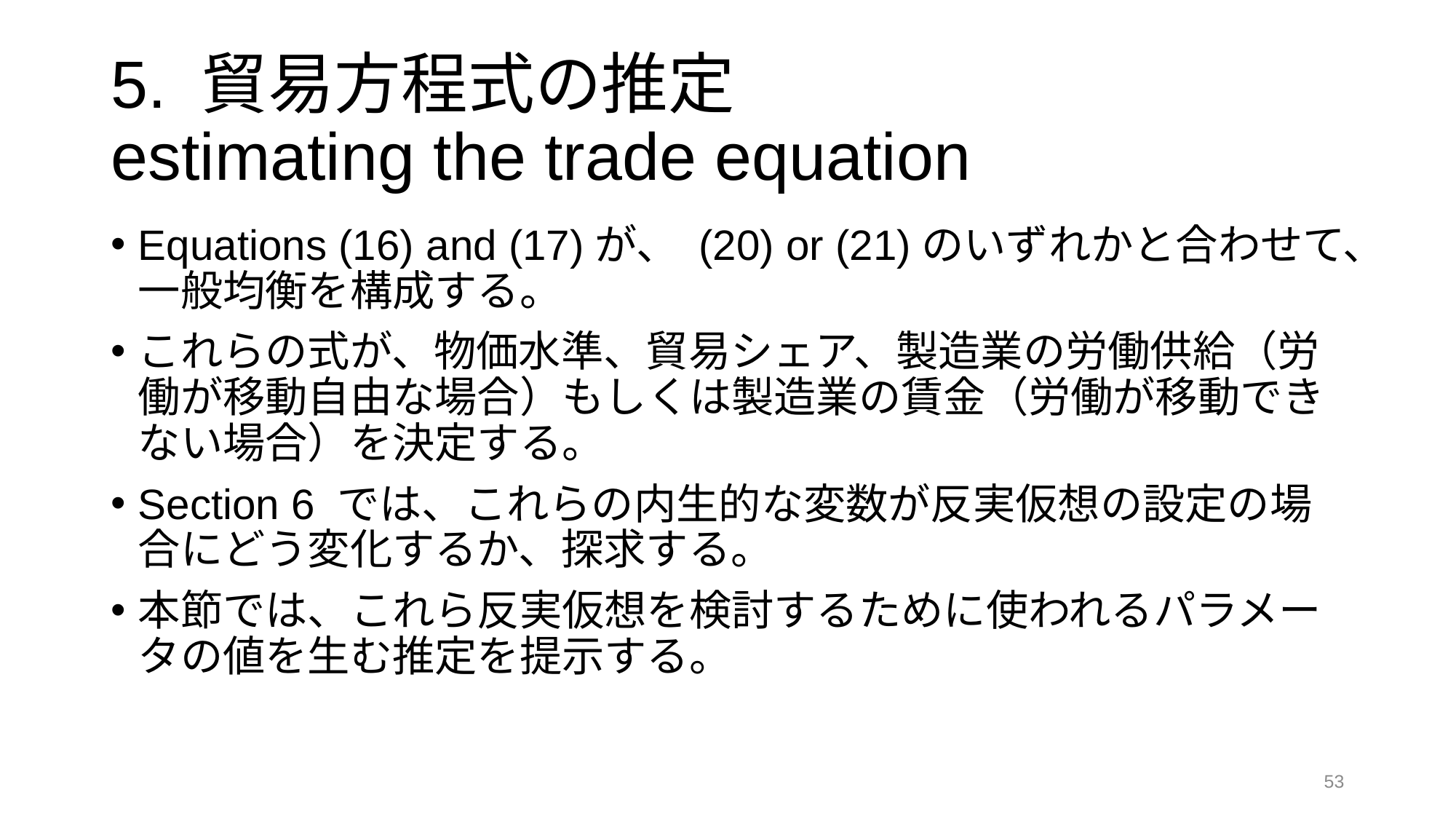

# 5. 貿易方程式の推定 estimating the trade equation
Equations (16) and (17)が、 (20) or (21)のいずれかと合わせて、一般均衡を構成する。
これらの式が、物価水準、貿易シェア、製造業の労働供給（労働が移動自由な場合）もしくは製造業の賃金（労働が移動できない場合）を決定する。
Section 6 では、これらの内生的な変数が反実仮想の設定の場合にどう変化するか、探求する。
本節では、これら反実仮想を検討するために使われるパラメータの値を生む推定を提示する。
53